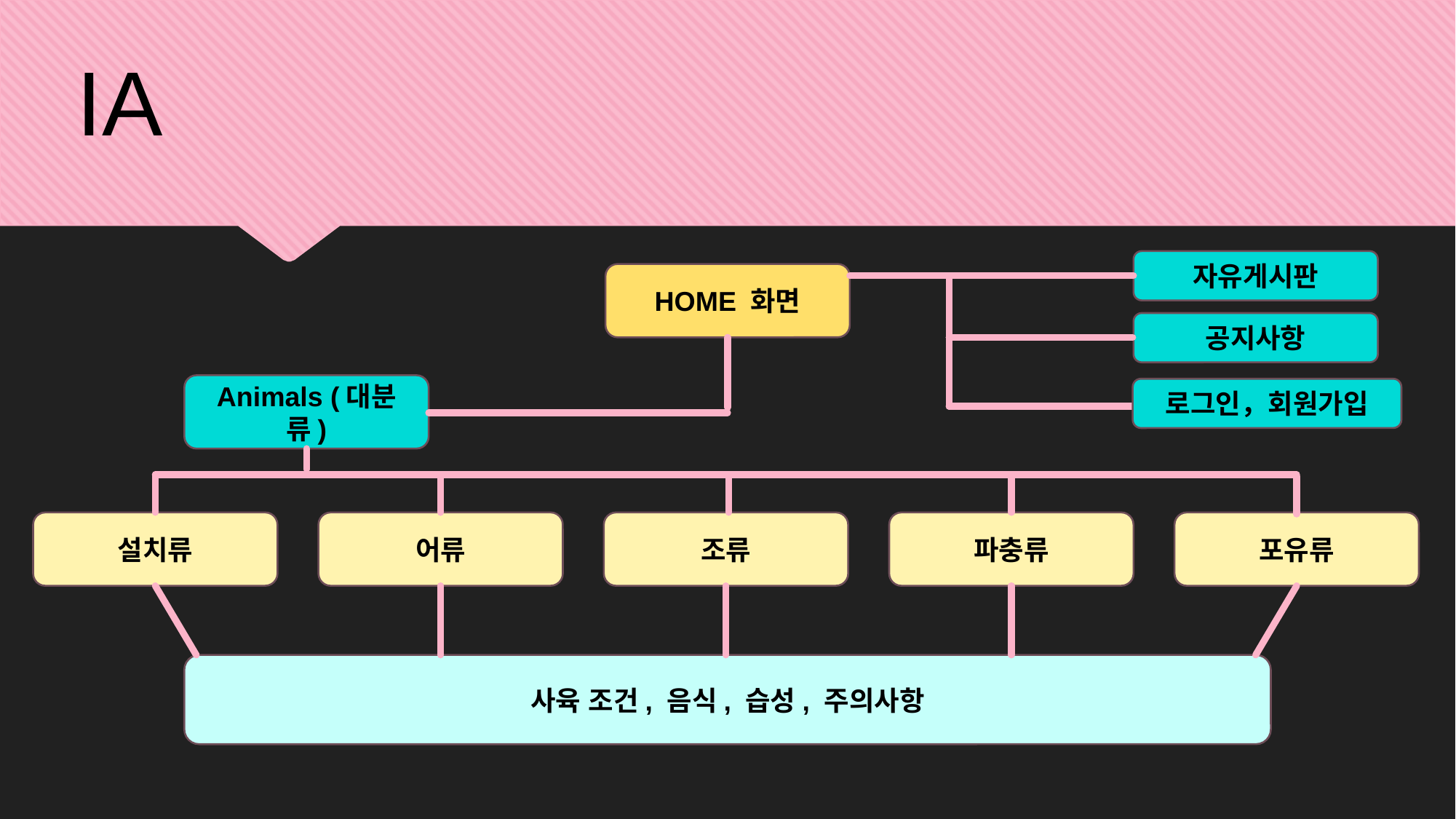

IA
자유게시판
HOME 화면
공지사항
Animals (대분류)
로그인，회원가입
파충류
포유류
설치류
어류
조류
사육 조건, 음식, 습성, 주의사항